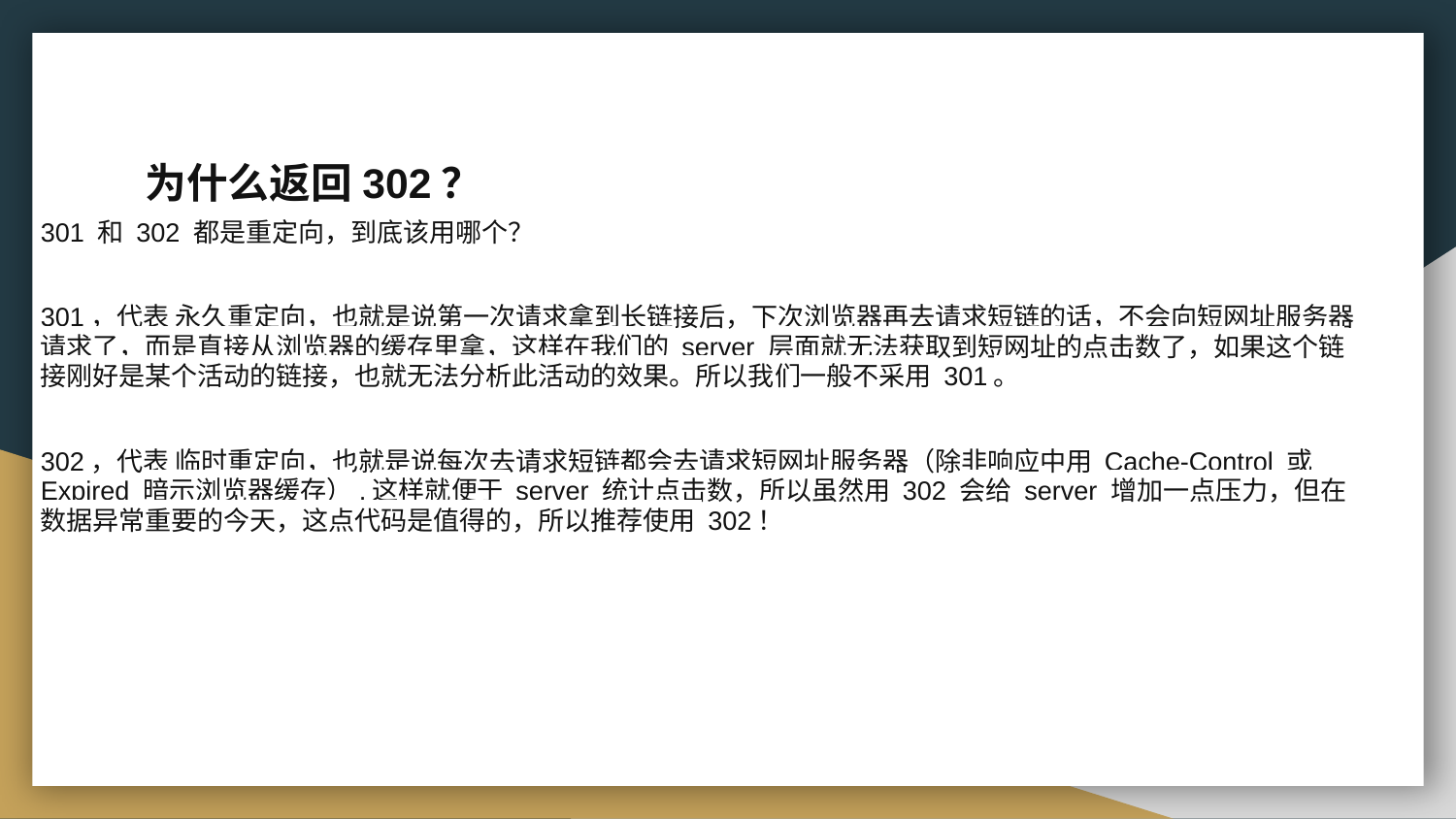

# 为什么返回302？
301 和 302 都是重定向，到底该用哪个？
301，代表 永久重定向，也就是说第一次请求拿到长链接后，下次浏览器再去请求短链的话，不会向短网址服务器请求了，而是直接从浏览器的缓存里拿，这样在我们的 server 层面就无法获取到短网址的点击数了，如果这个链接刚好是某个活动的链接，也就无法分析此活动的效果。所以我们一般不采用 301。
302，代表 临时重定向，也就是说每次去请求短链都会去请求短网址服务器（除非响应中用 Cache-Control 或 Expired 暗示浏览器缓存）,这样就便于 server 统计点击数，所以虽然用 302 会给 server 增加一点压力，但在数据异常重要的今天，这点代码是值得的，所以推荐使用 302！